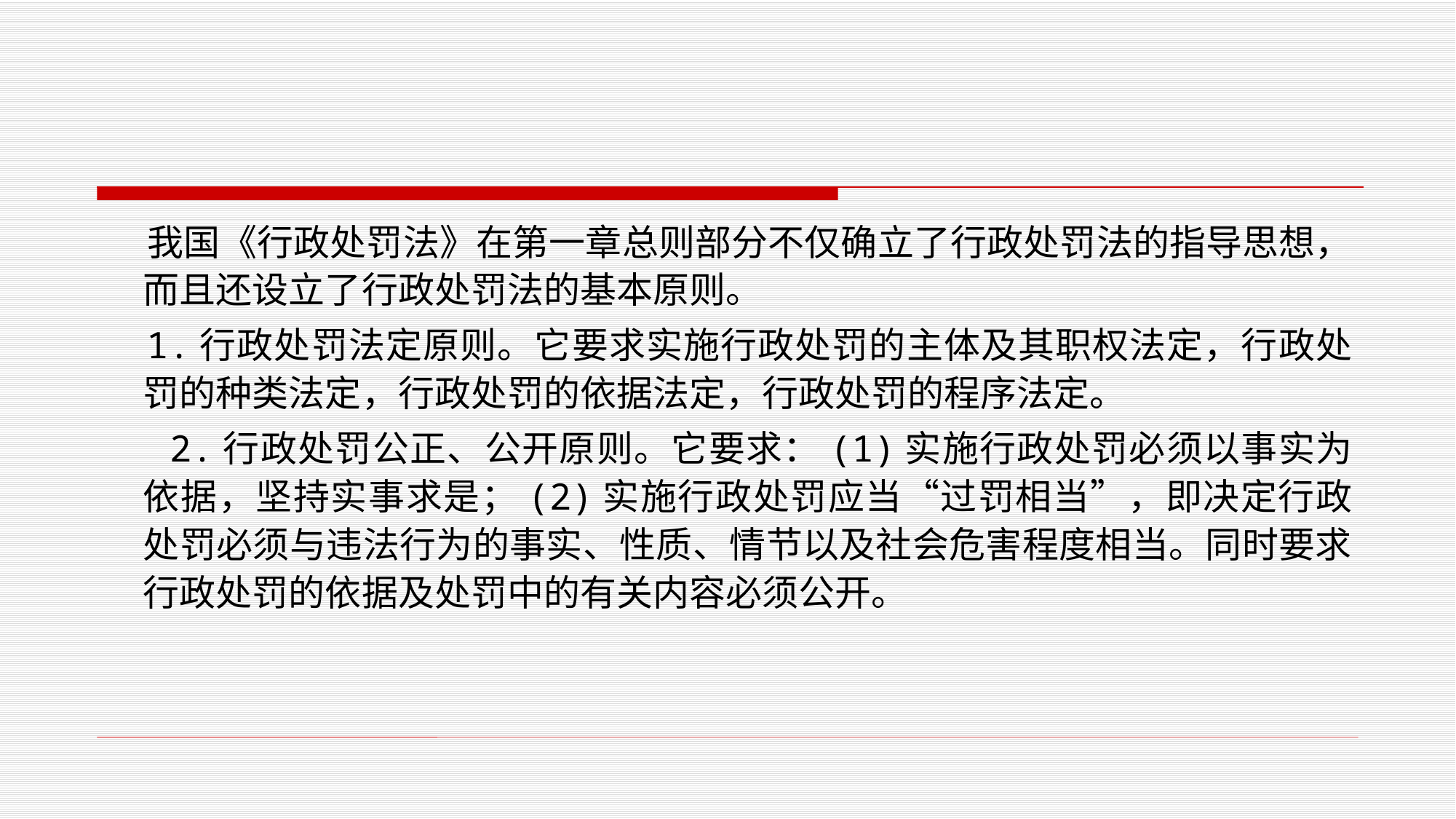

#
     我国《行政处罚法》在第一章总则部分不仅确立了行政处罚法的指导思想，而且还设立了行政处罚法的基本原则。
  1.行政处罚法定原则。它要求实施行政处罚的主体及其职权法定，行政处罚的种类法定，行政处罚的依据法定，行政处罚的程序法定。
   2.行政处罚公正、公开原则。它要求：(1)实施行政处罚必须以事实为依据，坚持实事求是；(2)实施行政处罚应当“过罚相当”，即决定行政处罚必须与违法行为的事实、性质、情节以及社会危害程度相当。同时要求行政处罚的依据及处罚中的有关内容必须公开。